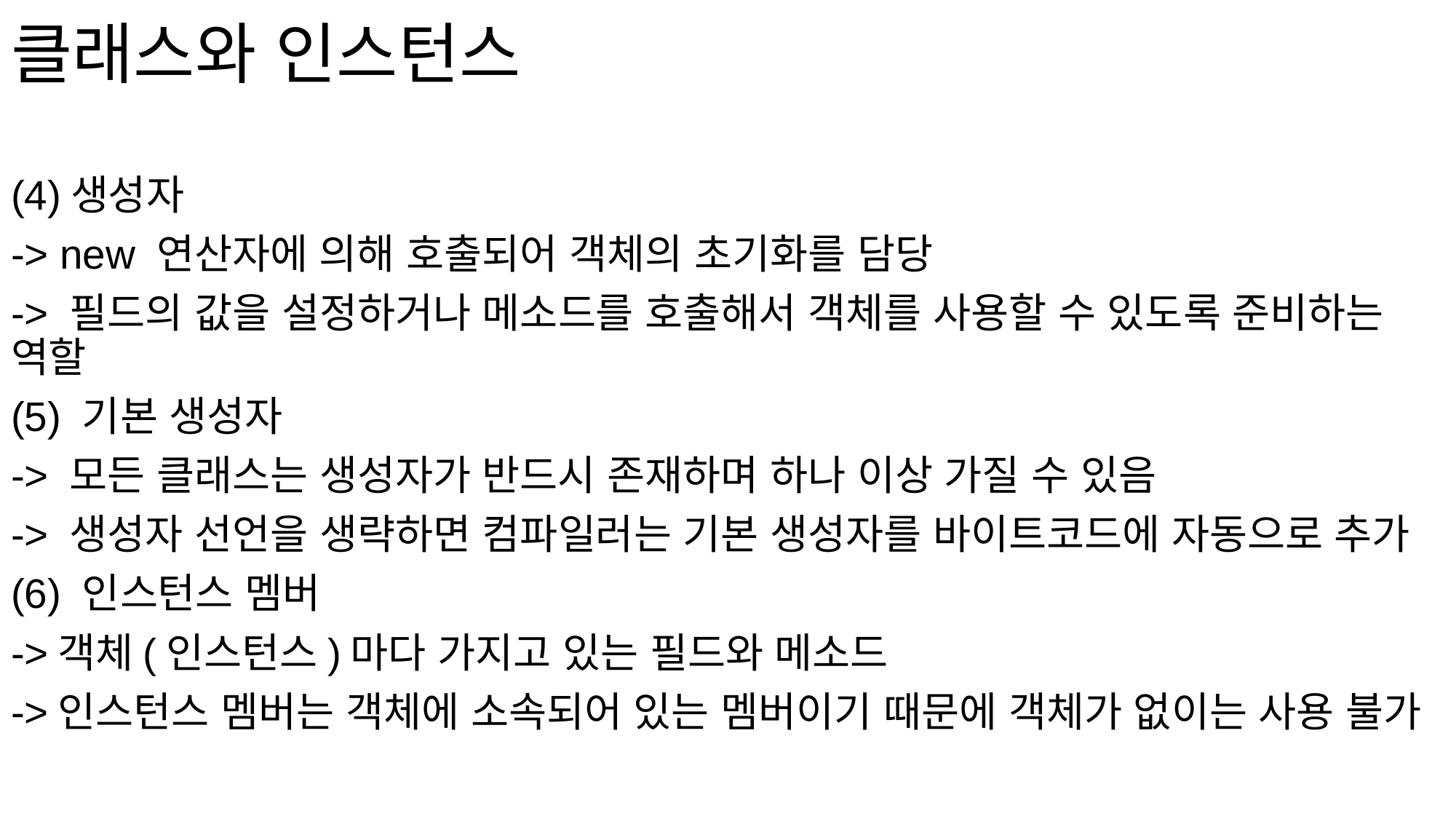

# 클래스와 인스턴스
(4)생성자
-> new 연산자에 의해 호출되어 객체의 초기화를 담당
-> 필드의 값을 설정하거나 메소드를 호출해서 객체를 사용할 수 있도록 준비하는 역할
(5) 기본 생성자
-> 모든 클래스는 생성자가 반드시 존재하며 하나 이상 가질 수 있음
-> 생성자 선언을 생략하면 컴파일러는 기본 생성자를 바이트코드에 자동으로 추가
(6) 인스턴스 멤버
->객체(인스턴스)마다 가지고 있는 필드와 메소드
->인스턴스 멤버는 객체에 소속되어 있는 멤버이기 때문에 객체가 없이는 사용 불가